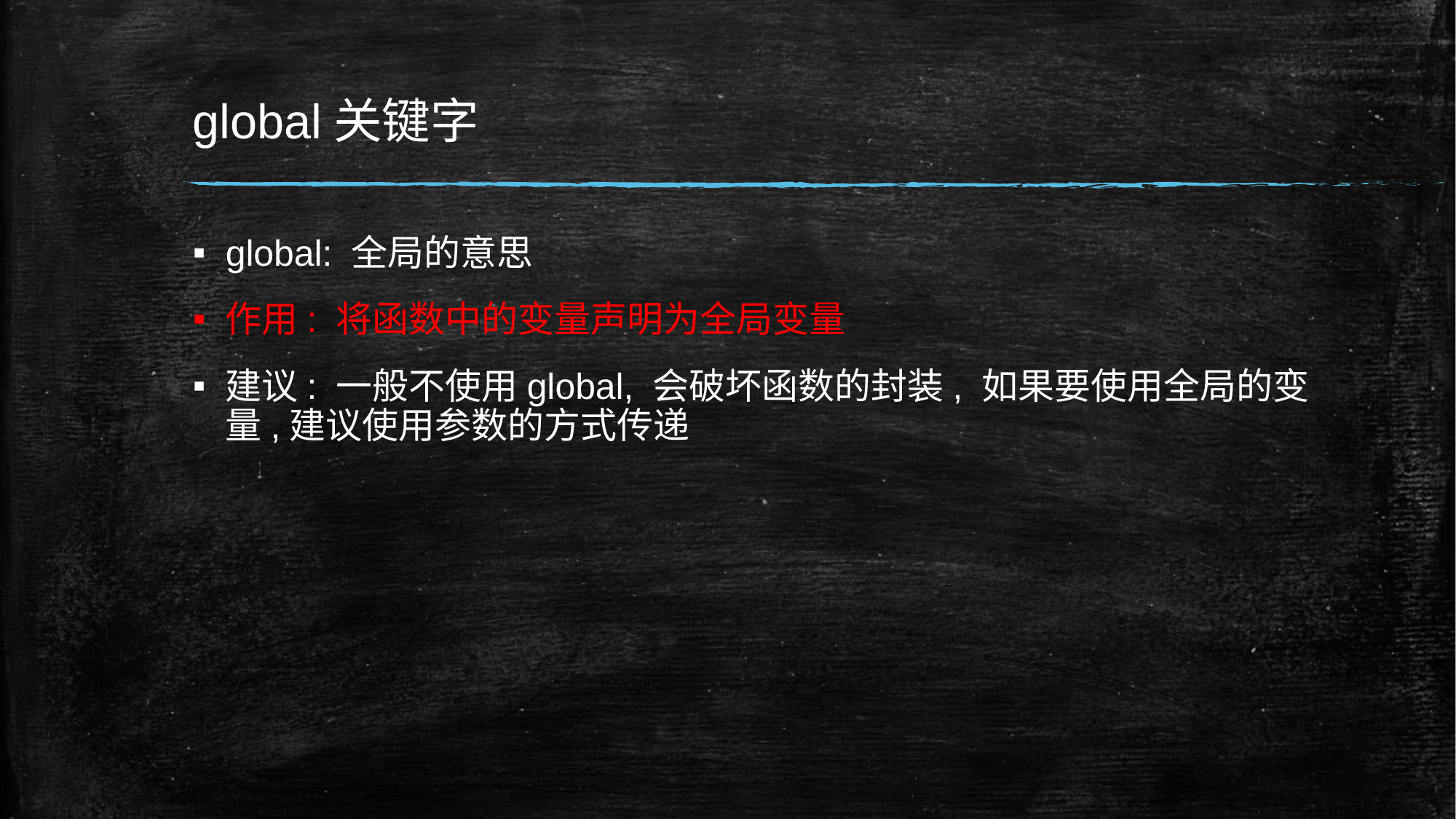

# global关键字
global: 全局的意思
作用: 将函数中的变量声明为全局变量
建议: 一般不使用global, 会破坏函数的封装, 如果要使用全局的变量,建议使用参数的方式传递